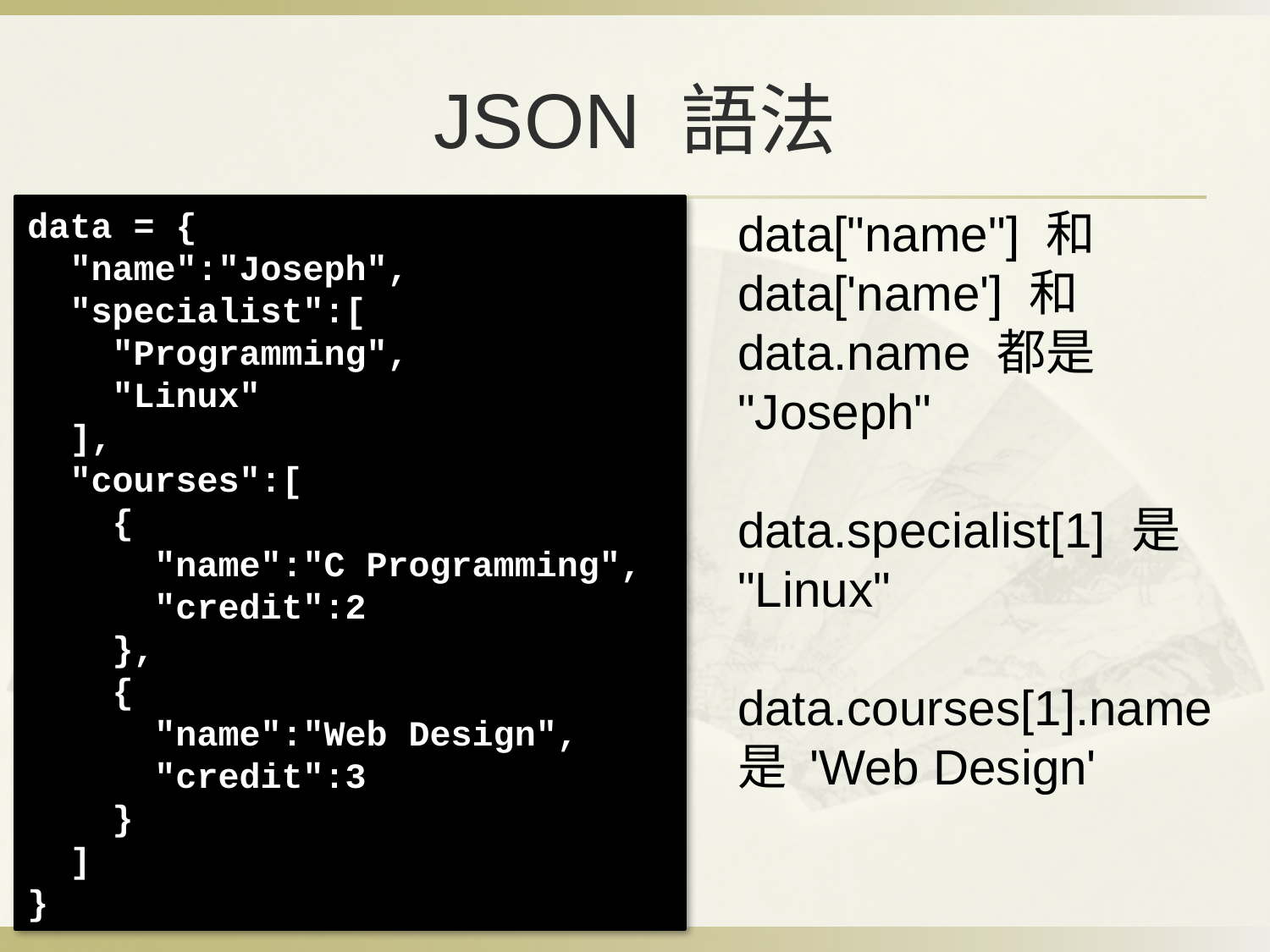

# JSON 語法
data["name"] 和 data['name'] 和 data.name 都是 "Joseph"

data.specialist[1] 是 "Linux"

data.courses[1].name 是 'Web Design'
data = {
  "name":"Joseph",
  "specialist":[
    "Programming",
    "Linux"
  ],
  "courses":[
    {
      "name":"C Programming",
      "credit":2
    },
    {
      "name":"Web Design",
      "credit":3
    }
  ]
}